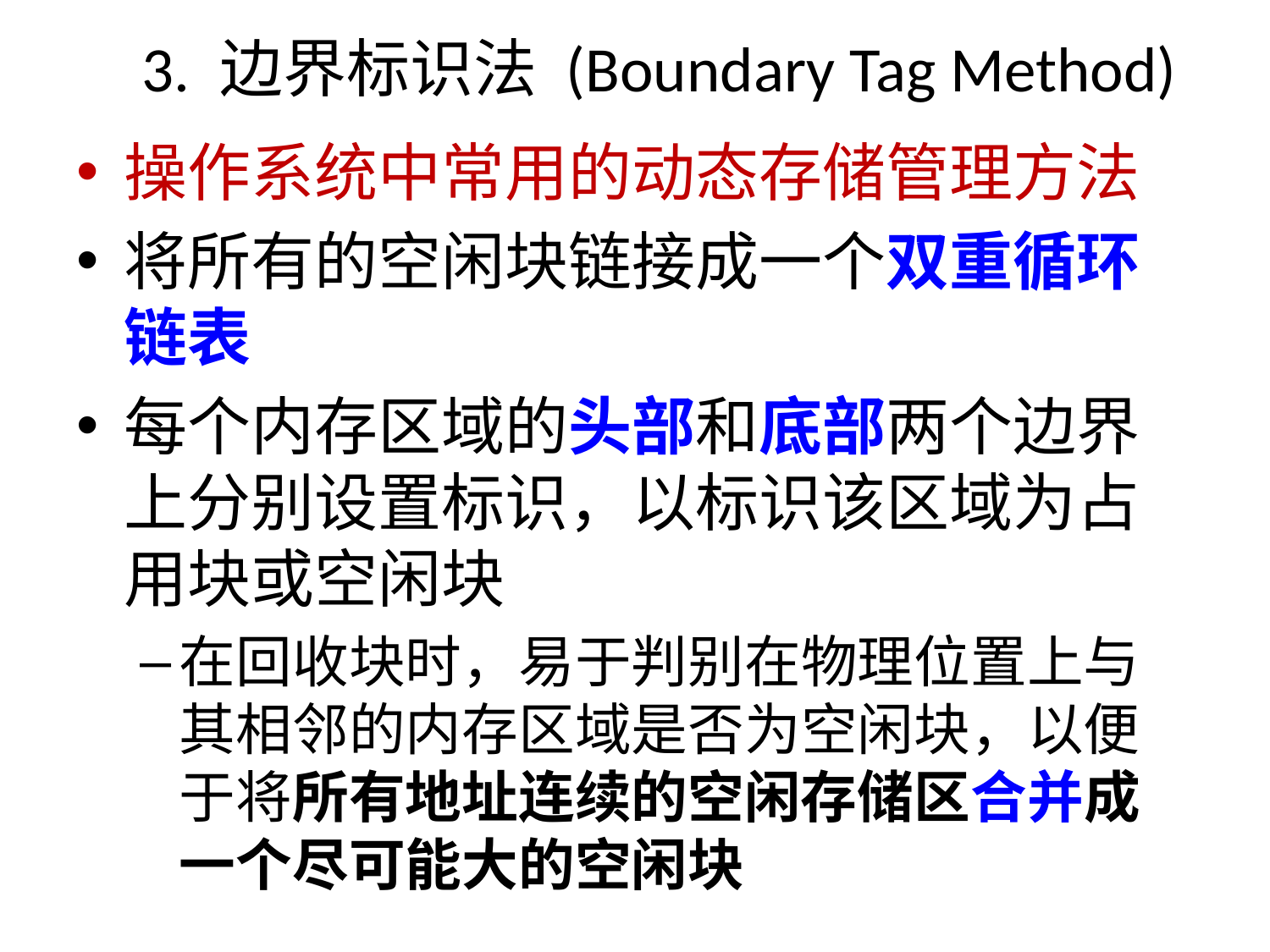

# 3. 边界标识法 (Boundary Tag Method)
操作系统中常用的动态存储管理方法
将所有的空闲块链接成一个双重循环链表
每个内存区域的头部和底部两个边界上分别设置标识，以标识该区域为占用块或空闲块
在回收块时，易于判别在物理位置上与其相邻的内存区域是否为空闲块，以便于将所有地址连续的空闲存储区合并成一个尽可能大的空闲块